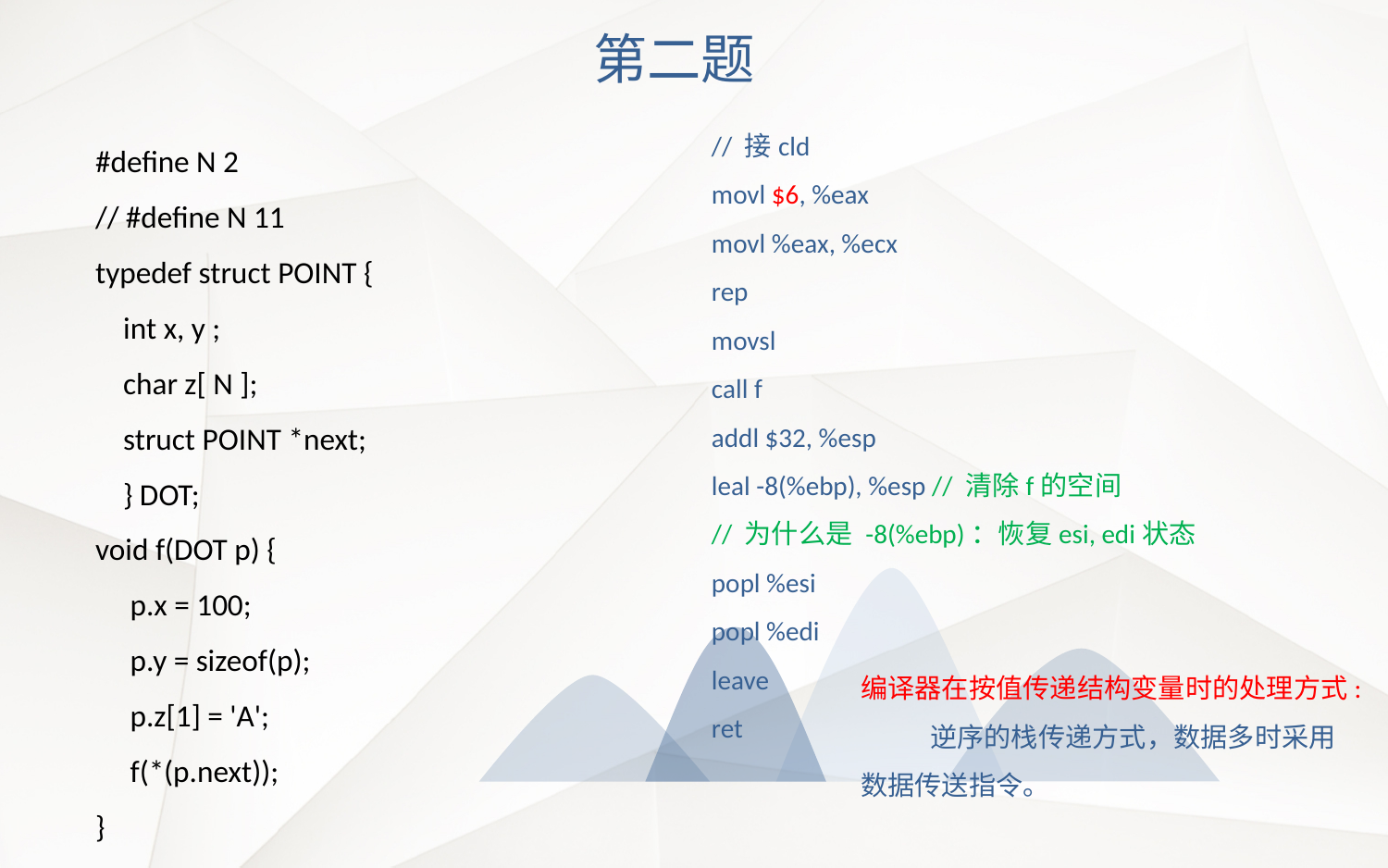

第二题
// 接cld
movl $6, %eax
movl %eax, %ecx
rep
movsl
call f
addl $32, %esp
leal -8(%ebp), %esp // 清除f的空间
// 为什么是 -8(%ebp)：恢复esi, edi状态
popl %esi
popl %edi
leave
ret
#define N 2
// #define N 11
typedef struct POINT {
    int x, y ;
    char z[ N ];
    struct POINT *next;
    } DOT;
void f(DOT p) {
     p.x = 100;
     p.y = sizeof(p);
     p.z[1] = 'A';
     f(*(p.next));
}

编译器在按值传递结构变量时的处理方式:
逆序的栈传递方式，数据多时采用数据传送指令。